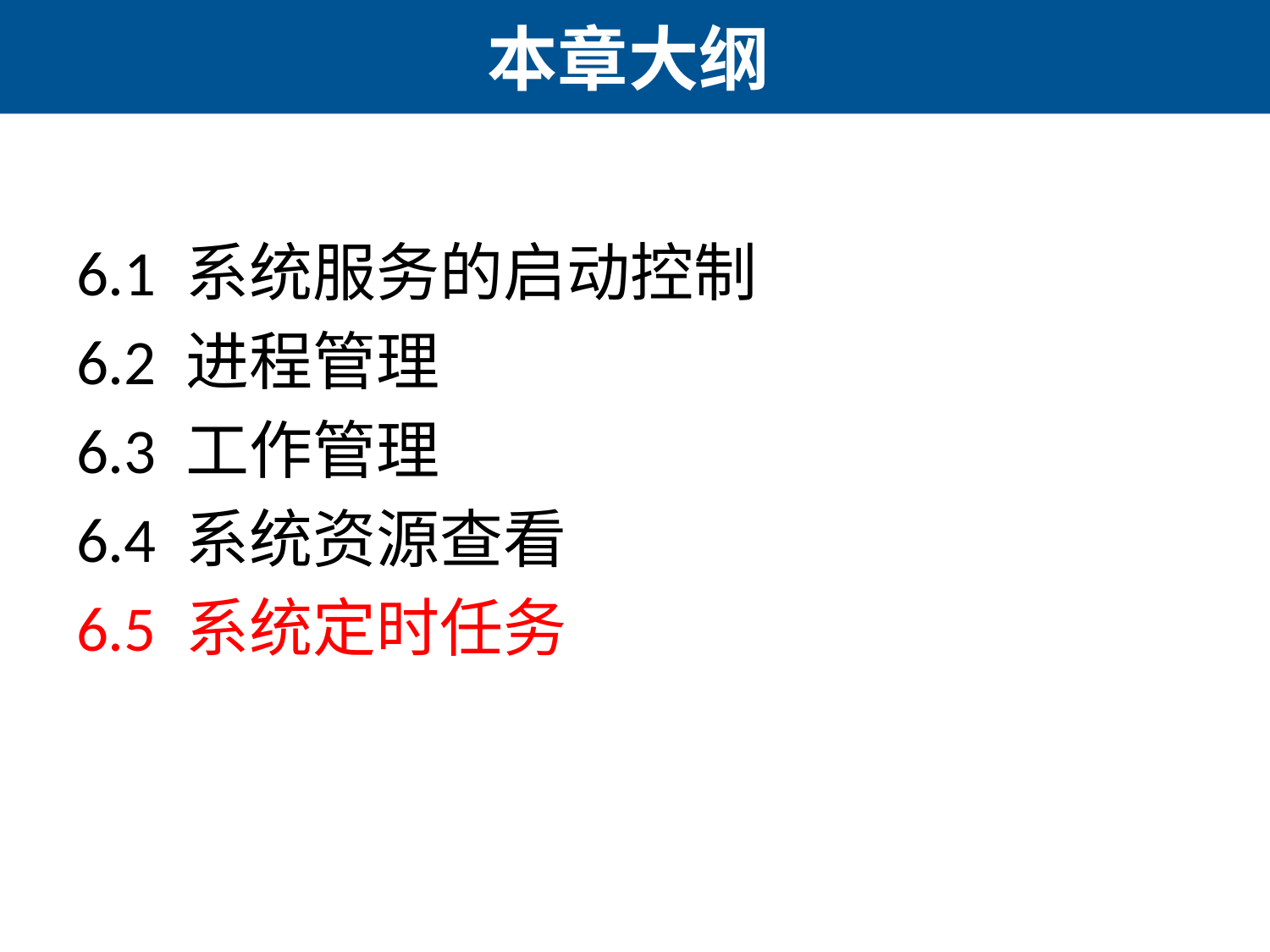

# 本章大纲
6.1 系统服务的启动控制
6.2 进程管理
6.3 工作管理
6.4 系统资源查看
6.5 系统定时任务